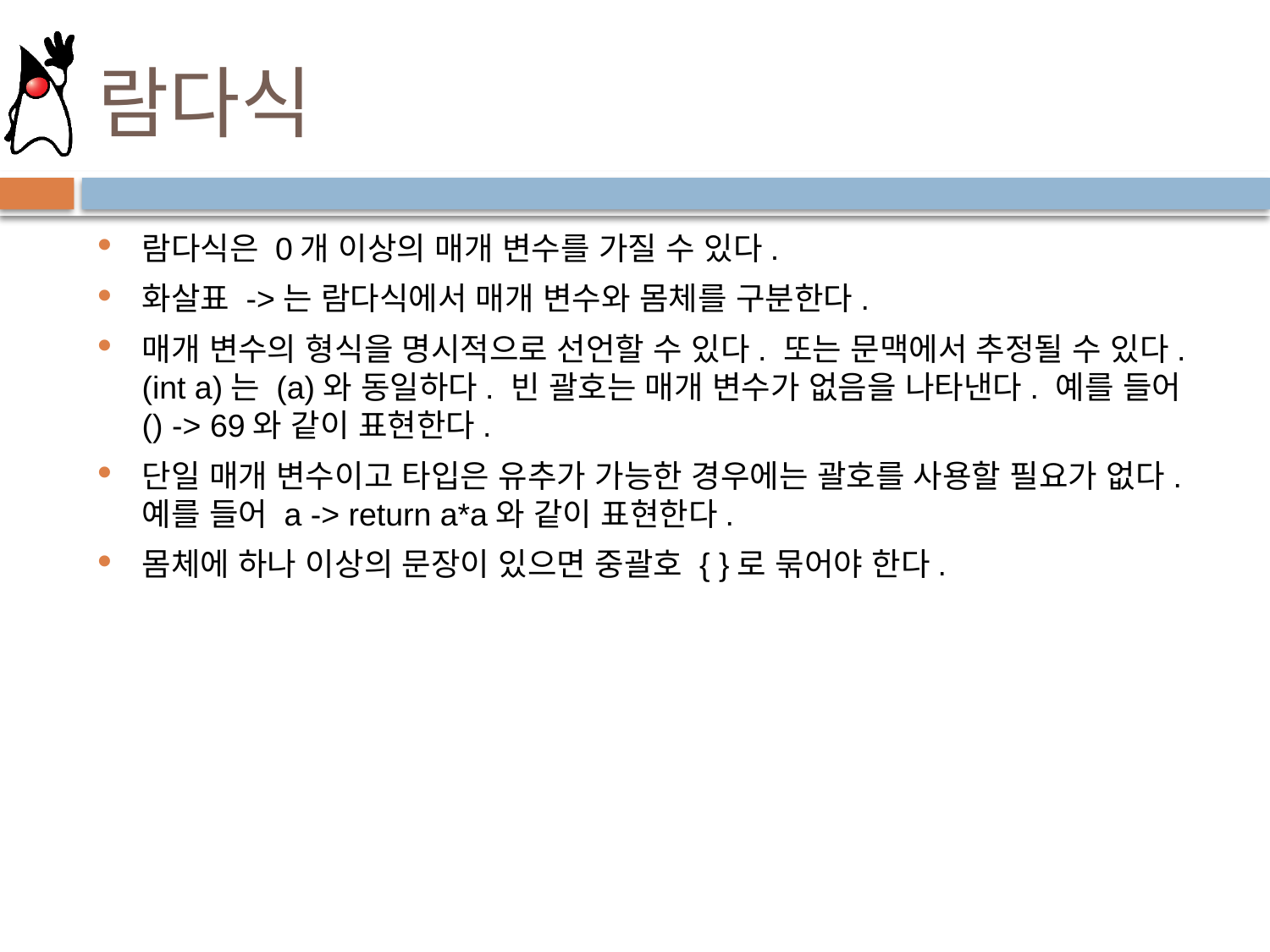

# 람다식
람다식은 0개 이상의 매개 변수를 가질 수 있다.
화살표 ->는 람다식에서 매개 변수와 몸체를 구분한다.
매개 변수의 형식을 명시적으로 선언할 수 있다. 또는 문맥에서 추정될 수 있다. (int a)는 (a)와 동일하다. 빈 괄호는 매개 변수가 없음을 나타낸다. 예를 들어 () -> 69와 같이 표현한다.
단일 매개 변수이고 타입은 유추가 가능한 경우에는 괄호를 사용할 필요가 없다. 예를 들어 a -> return a*a와 같이 표현한다.
몸체에 하나 이상의 문장이 있으면 중괄호 { }로 묶어야 한다.